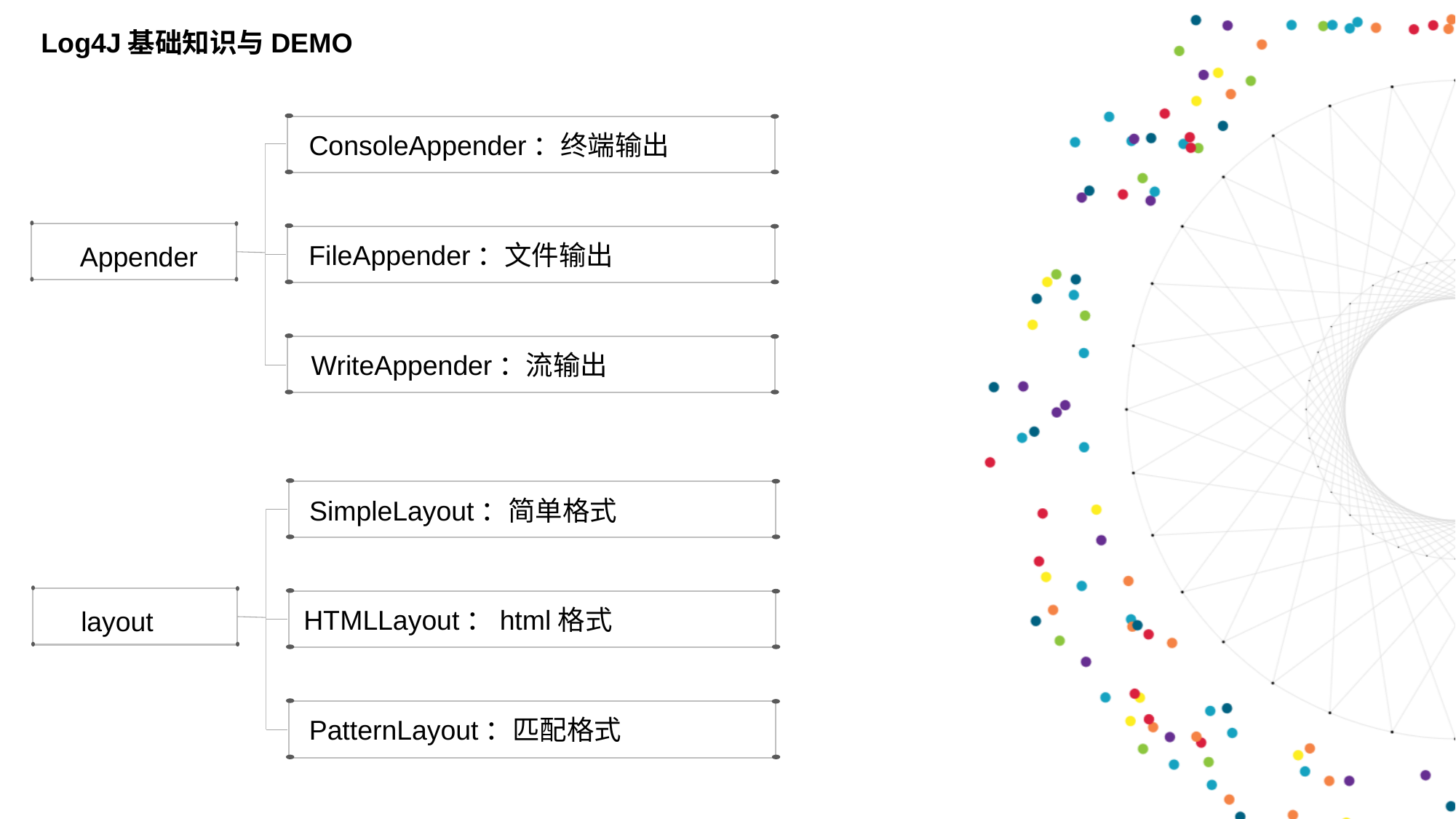

Log4J基础知识与DEMO

ConsoleAppender：终端输出

FileAppender：文件输出
Appender

WriteAppender：流输出

SimpleLayout：简单格式

HTMLLayout：html格式
layout

PatternLayout：匹配格式